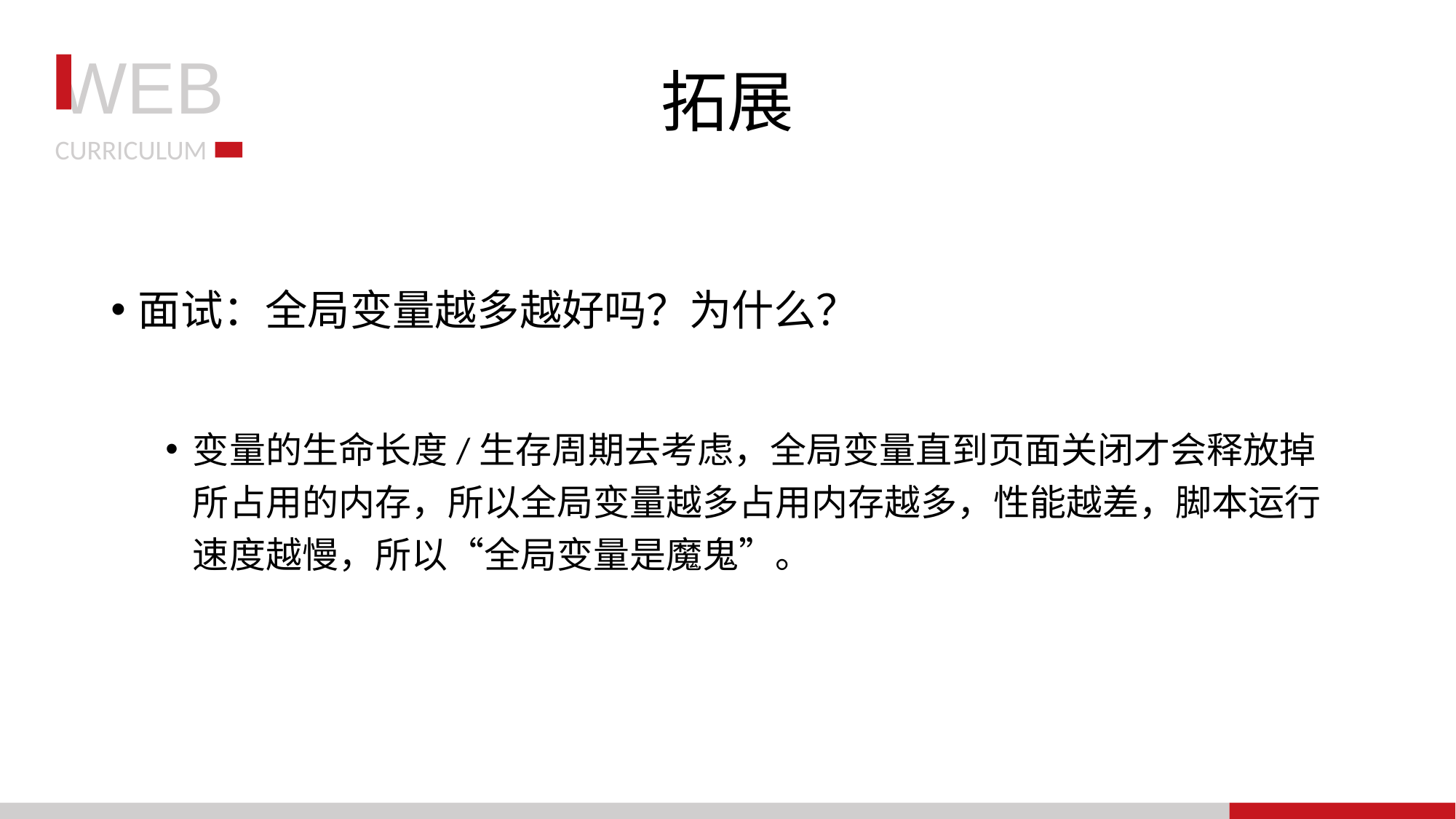

# 拓展

面试：全局变量越多越好吗？为什么？

变量的生命长度/生存周期去考虑，全局变量直到页面关闭才会释放掉所占用的内存，所以全局变量越多占用内存越多，性能越差，脚本运行速度越慢，所以“全局变量是魔鬼”。